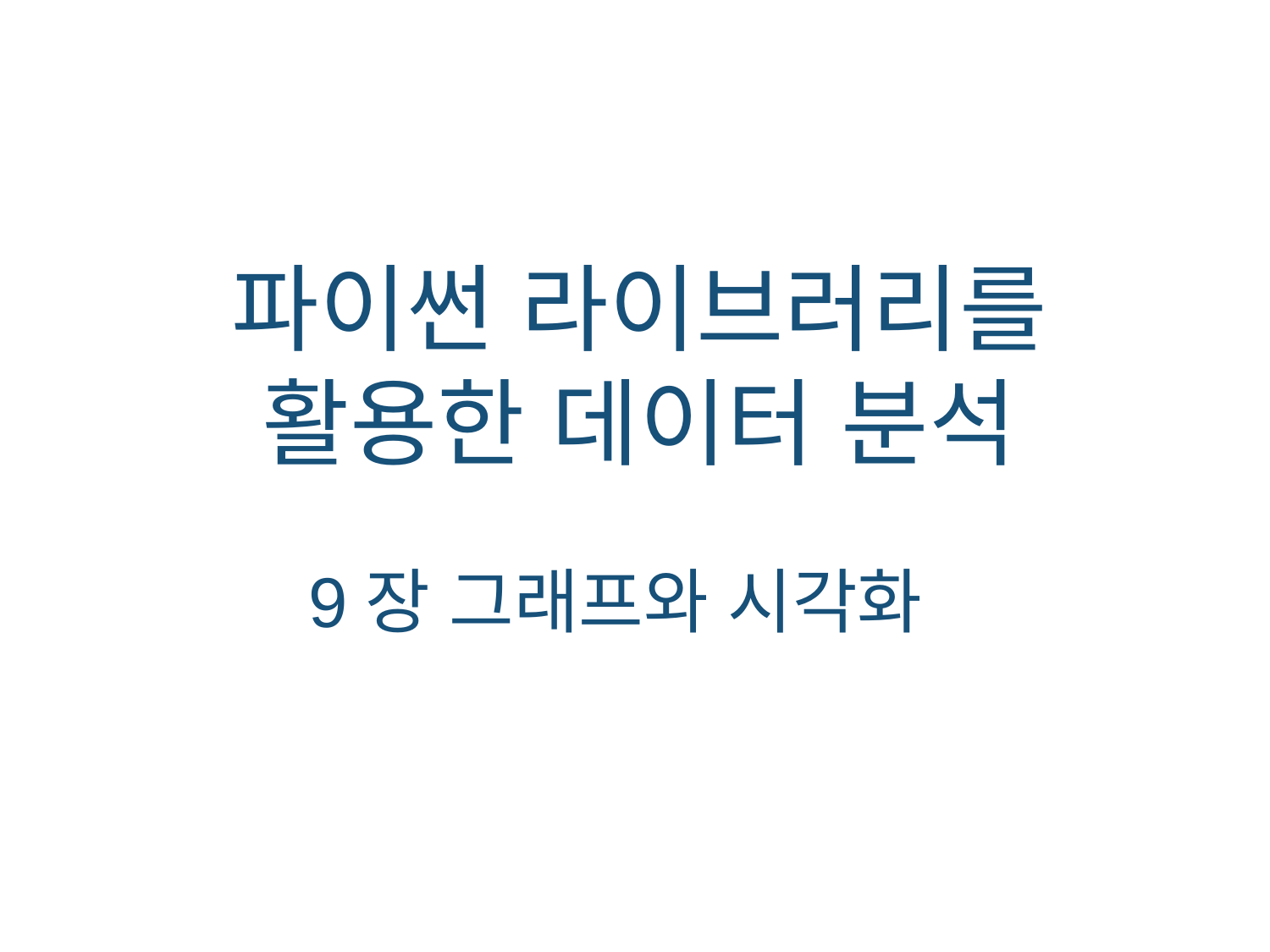

파이썬 라이브러리를
활용한 데이터 분석
9장 그래프와 시각화